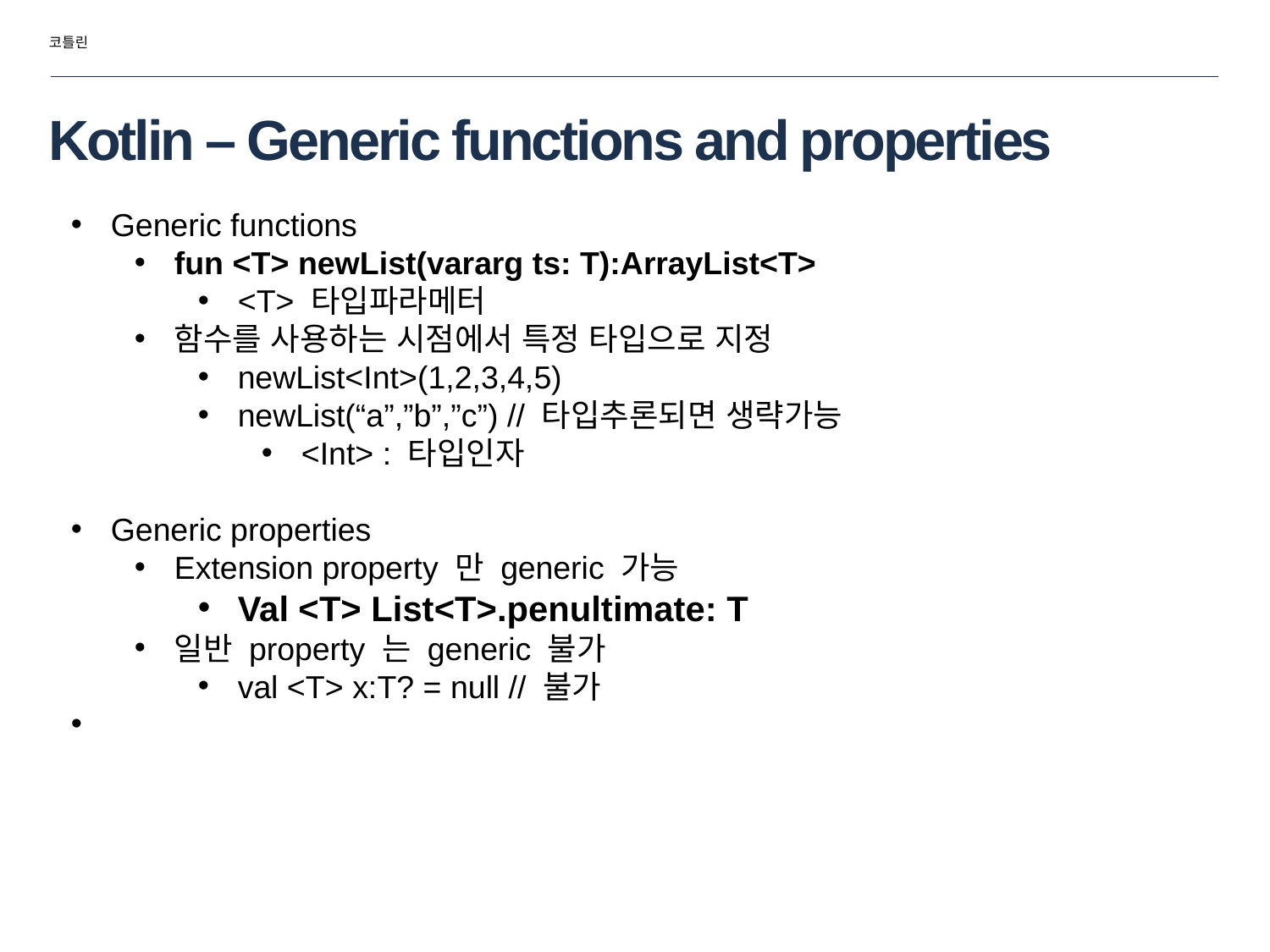

코틀린
# Kotlin – Generic functions and properties

Generic functions
fun <T> newList(vararg ts: T):ArrayList<T>
<T> 타입파라메터
함수를 사용하는 시점에서 특정 타입으로 지정
newList<Int>(1,2,3,4,5)
newList(“a”,”b”,”c”) // 타입추론되면 생략가능
<Int> : 타입인자

Generic properties
Extension property 만 generic 가능
Val <T> List<T>.penultimate: T
일반 property 는 generic 불가
val <T> x:T? = null // 불가